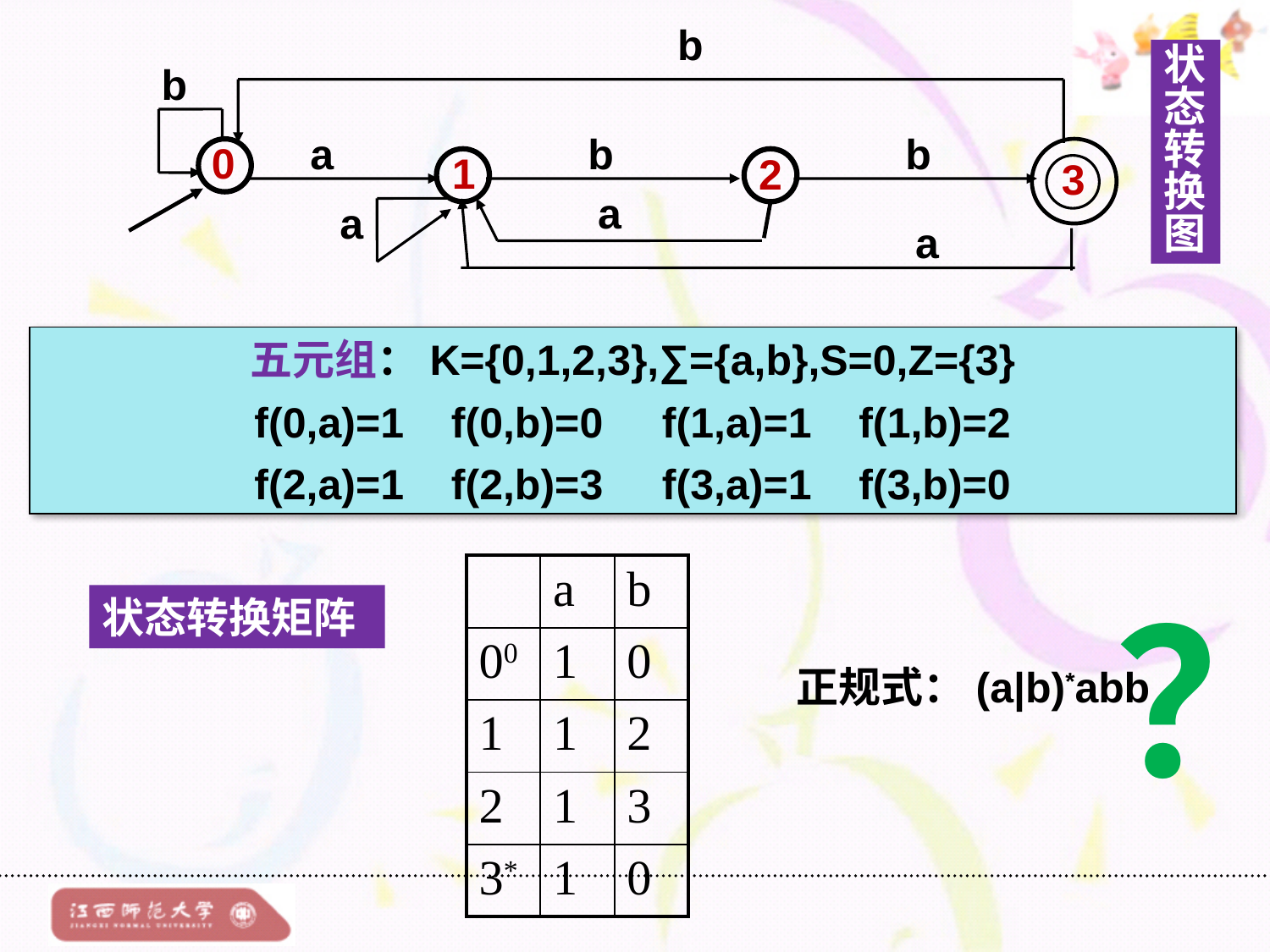

b
b

a
b
b

a
a
a

状态转换图
0
1
2
3
五元组：K={0,1,2,3},∑={a,b},S=0,Z={3}
f(0,a)=1    f(0,b)=0     f(1,a)=1    f(1,b)=2
f(2,a)=1    f(2,b)=3     f(3,a)=1    f(3,b)=0
|  | a | b |
| --- | --- | --- |
| 00 | 1 | 0 |
| 1 | 1 | 2 |
| 2 | 1 | 3 |
| 3\* | 1 | 0 |
状态转换矩阵
正规式：(a|b)*abb
？